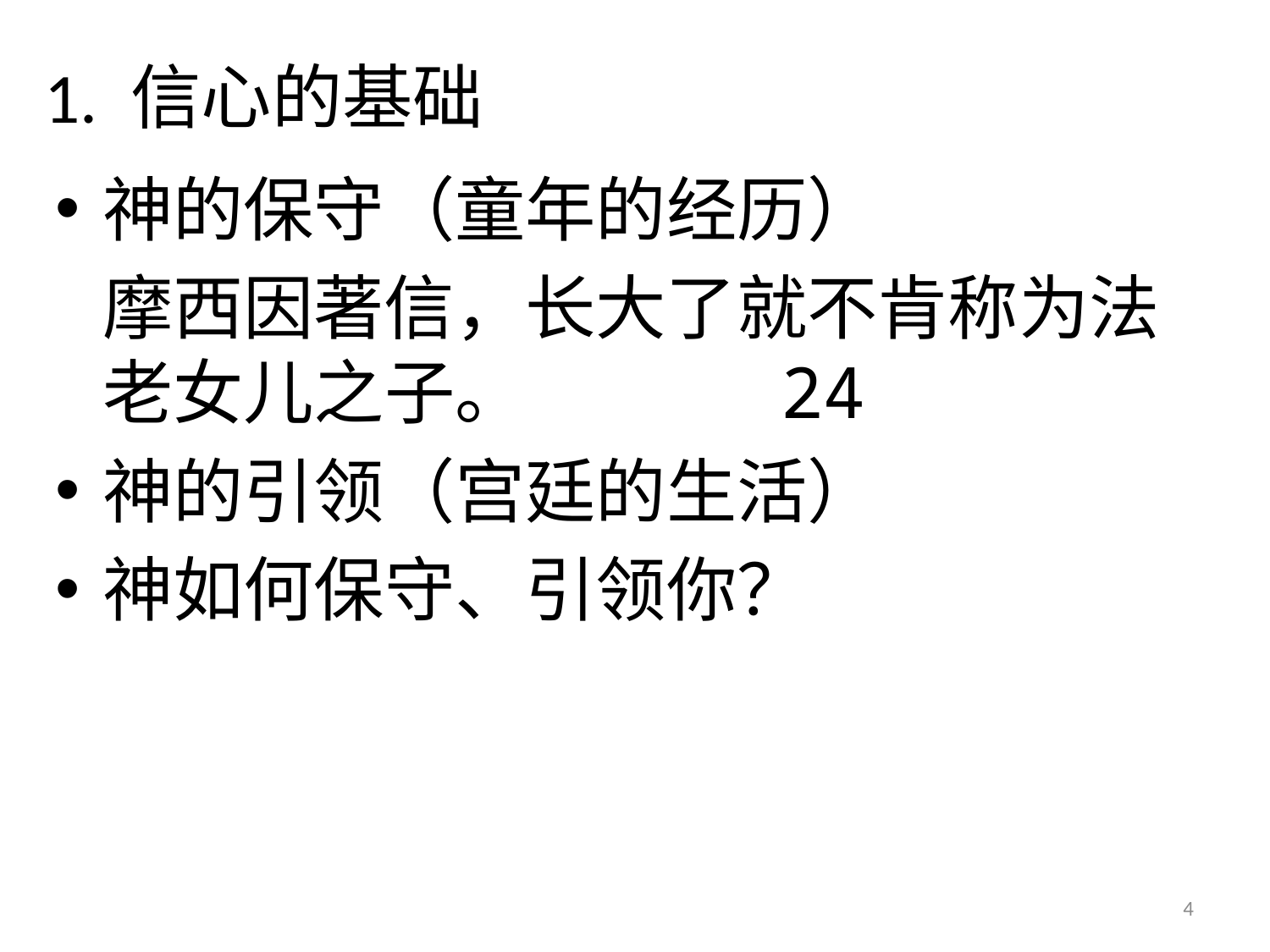

# 1. 信心的基础
神的保守（童年的经历）
摩西因著信，长大了就不肯称为法老女儿之子。               24
神的引领（宫廷的生活）
神如何保守、引领你？
4